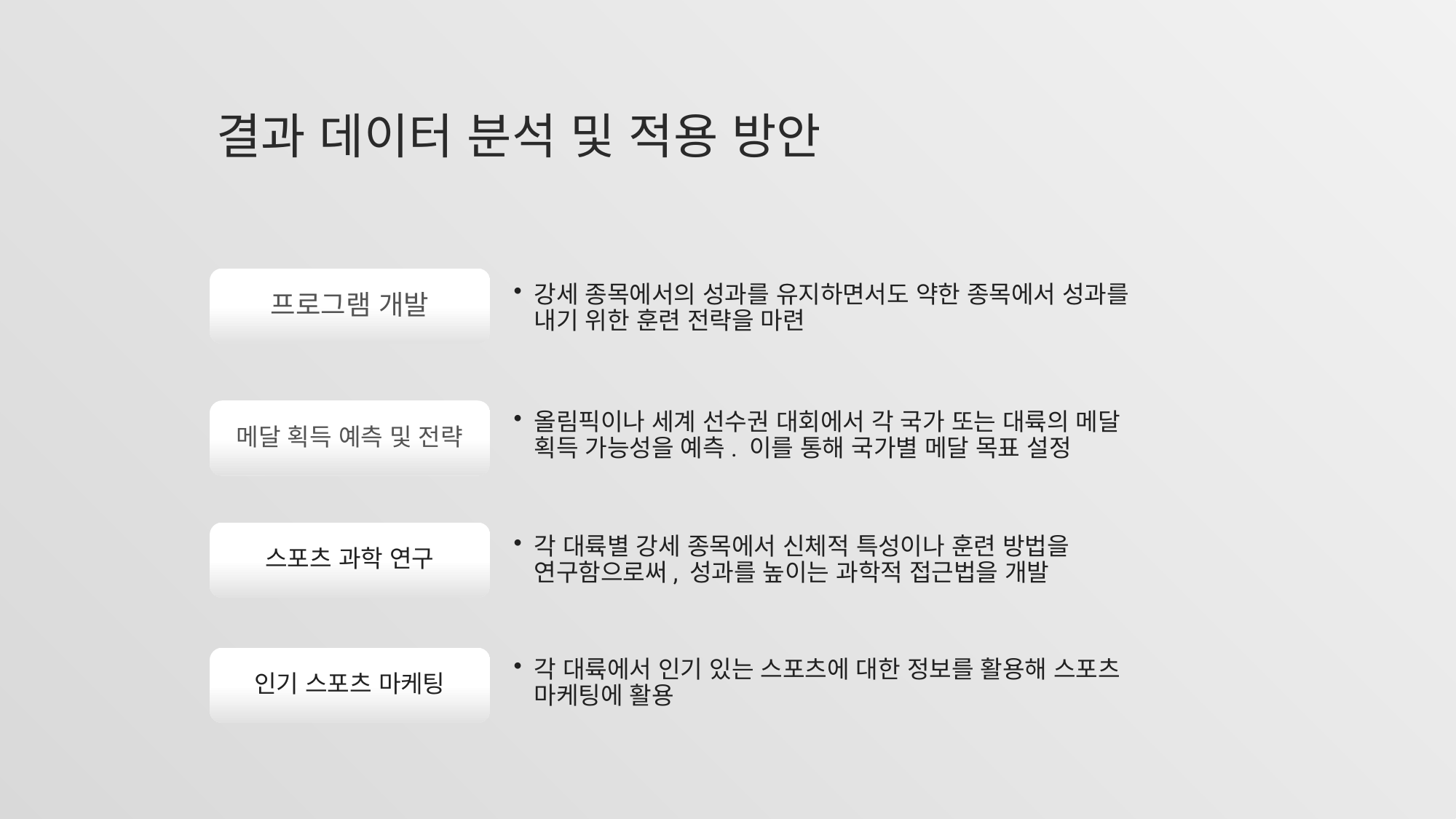

# 결과 데이터 분석 및 적용 방안

프로그램 개발
강세 종목에서의 성과를 유지하면서도 약한 종목에서 성과를 내기 위한 훈련 전략을 마련

올림픽이나 세계 선수권 대회에서 각 국가 또는 대륙의 메달 획득 가능성을 예측. 이를 통해 국가별 메달 목표 설정
각 대륙별 강세 종목에서 신체적 특성이나 훈련 방법을 연구함으로써, 성과를 높이는 과학적 접근법을 개발
각 대륙에서 인기 있는 스포츠에 대한 정보를 활용해 스포츠 마케팅에 활용

메달 획득 예측 및 전략

스포츠 과학 연구

인기 스포츠 마케팅